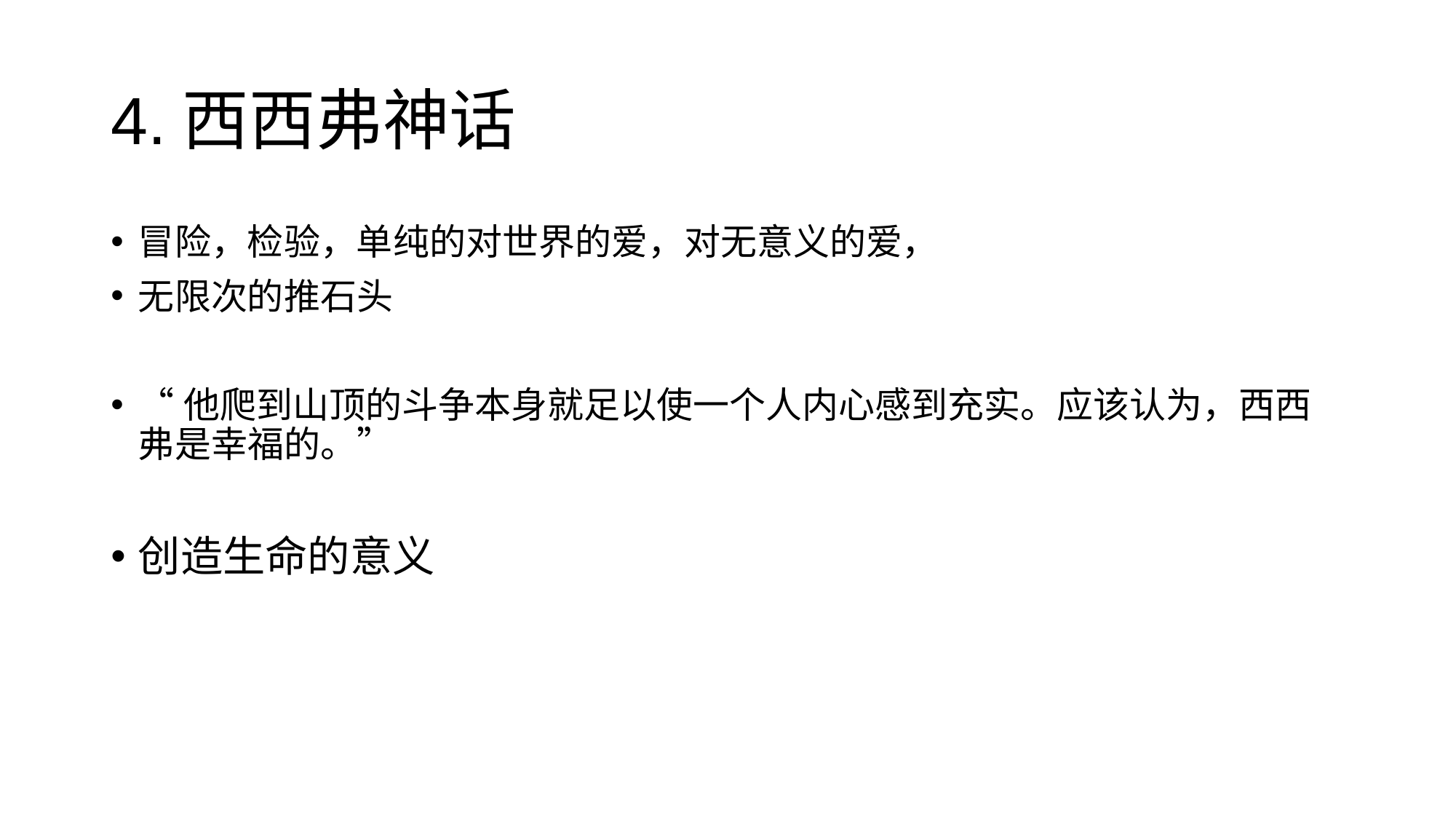

# 4.西西弗神话
冒险，检验，单纯的对世界的爱，对无意义的爱，
无限次的推石头

“他爬到山顶的斗争本身就足以使一个人内心感到充实。应该认为，西西弗是幸福的。”

创造生命的意义